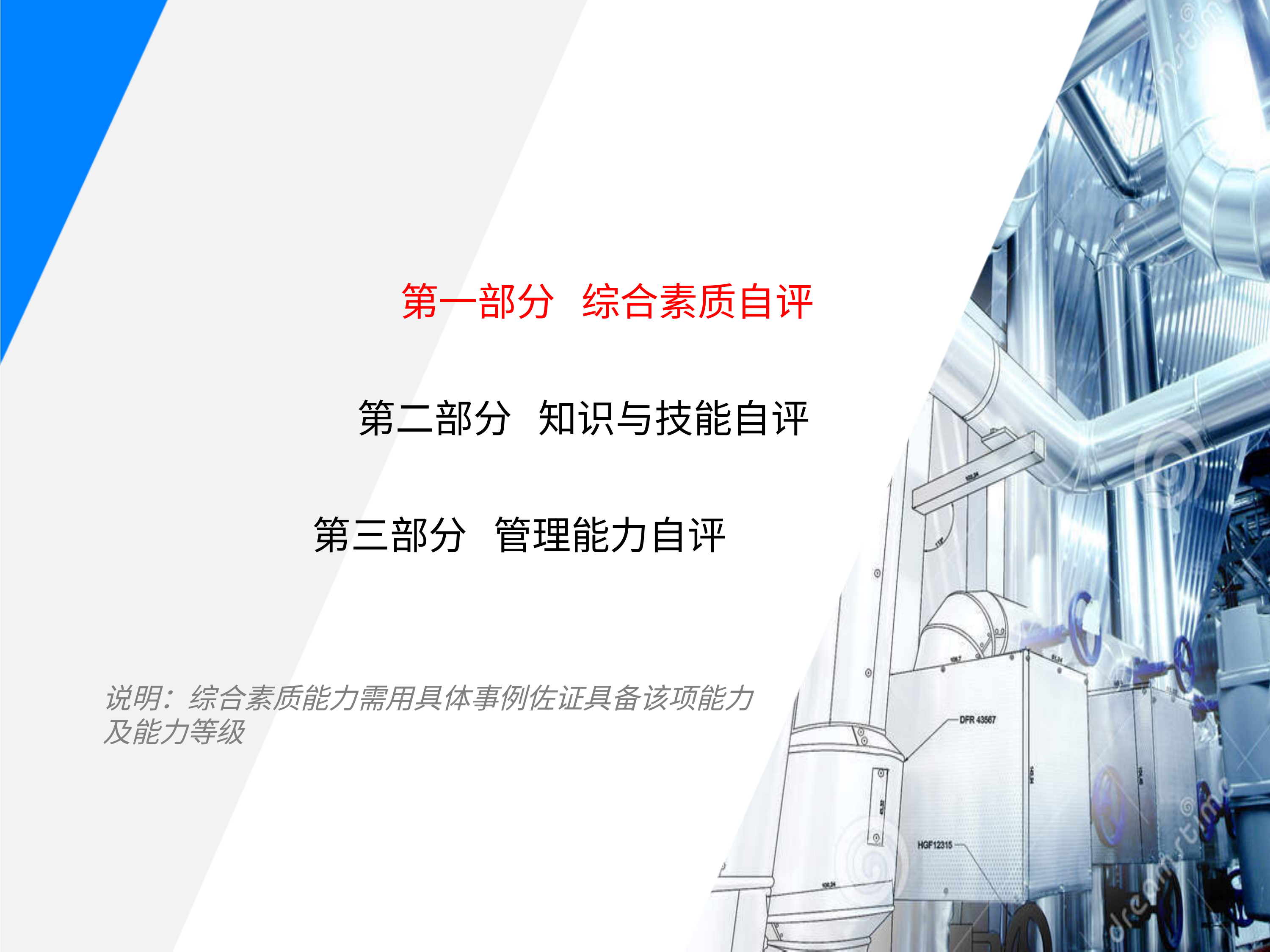

第一部分   综合素质自评
第二部分   知识与技能自评
第三部分   管理能力自评
说明：综合素质能力需用具体事例佐证具备该项能力及能力等级